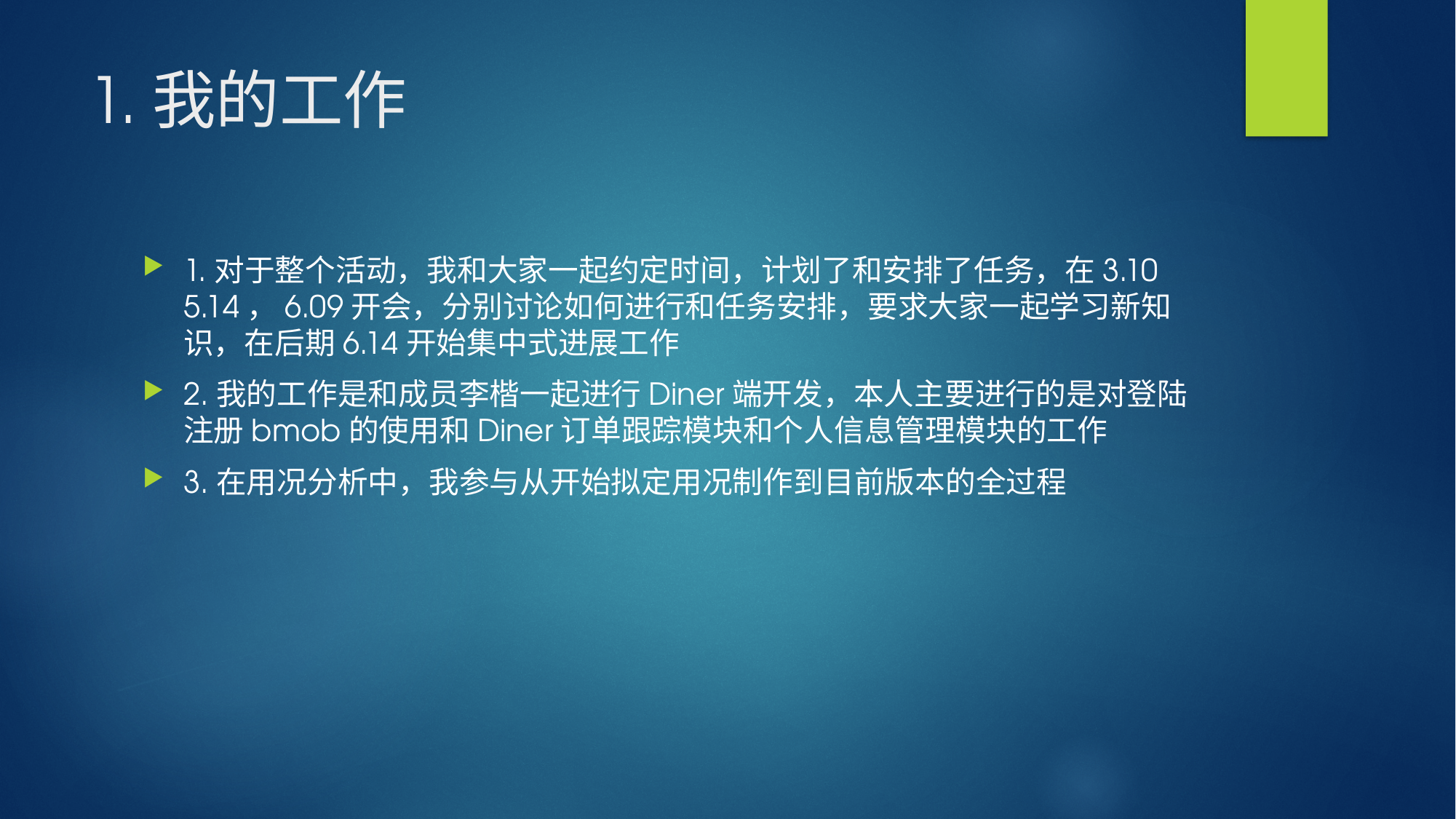

# 1.我的工作
1.对于整个活动，我和大家一起约定时间，计划了和安排了任务，在3.10 5.14，6.09开会，分别讨论如何进行和任务安排，要求大家一起学习新知识，在后期6.14开始集中式进展工作
2.我的工作是和成员李楷一起进行Diner端开发，本人主要进行的是对登陆注册bmob的使用和Diner订单跟踪模块和个人信息管理模块的工作
3.在用况分析中，我参与从开始拟定用况制作到目前版本的全过程